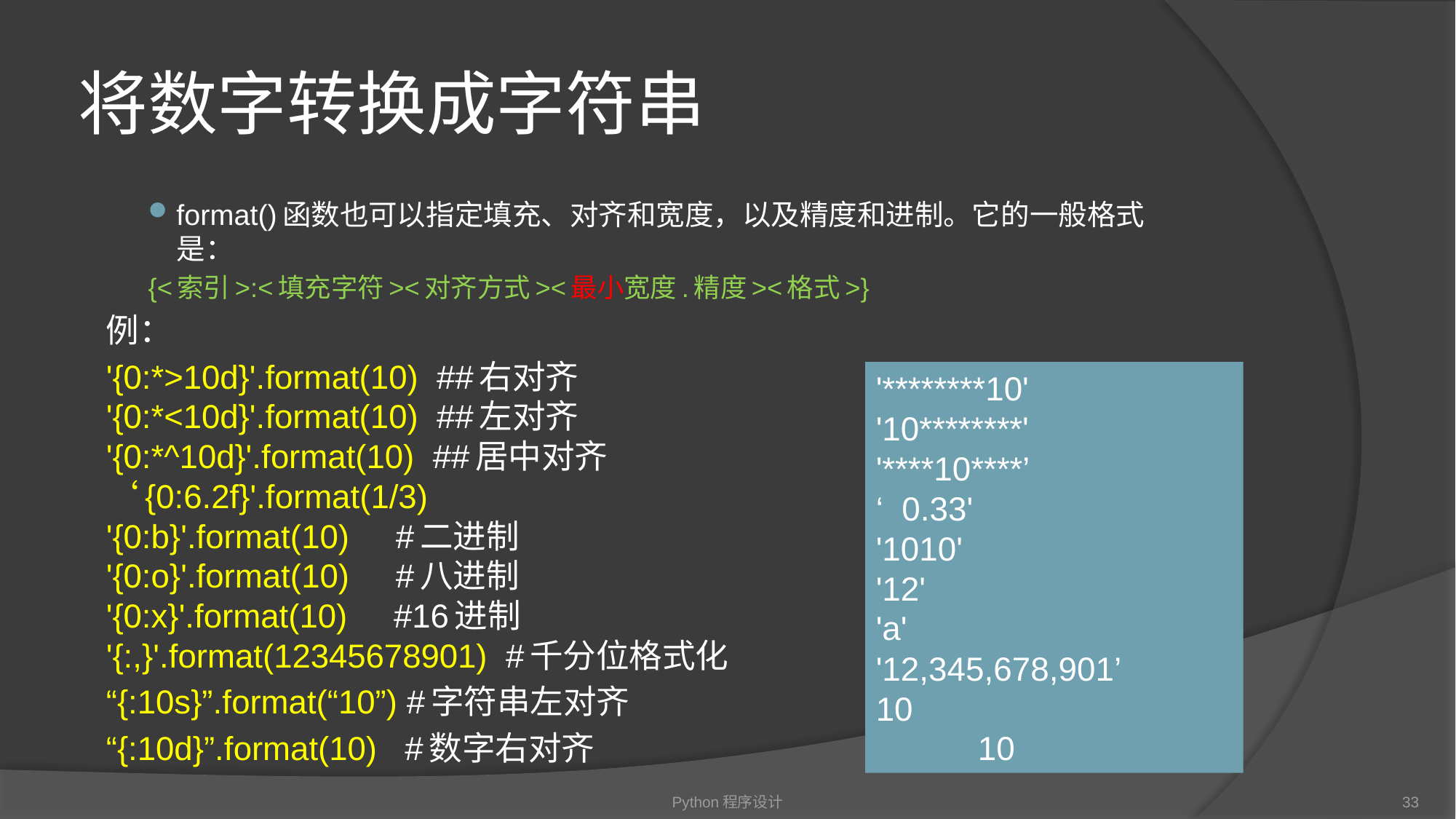

# 将数字转换成字符串
format()函数也可以指定填充、对齐和宽度，以及精度和进制。它的一般格式是：
{<索引>:<填充字符><对齐方式><最小宽度.精度><格式>}
例：
'{0:*>10d}'.format(10)  ##右对齐
'{0:*<10d}'.format(10)  ##左对齐
'{0:*^10d}'.format(10)  ##居中对齐
‘{0:6.2f}'.format(1/3)
'{0:b}'.format(10)     #二进制
'{0:o}'.format(10)     #八进制
'{0:x}'.format(10)     #16进制
'{:,}'.format(12345678901)  #千分位格式化
“{:10s}”.format(“10”) #字符串左对齐
“{:10d}”.format(10)   #数字右对齐

'********10'
'10********'
'****10****’
‘  0.33'
'1010'
'12'
'a'
'12,345,678,901’
10
           10
Python程序设计
33